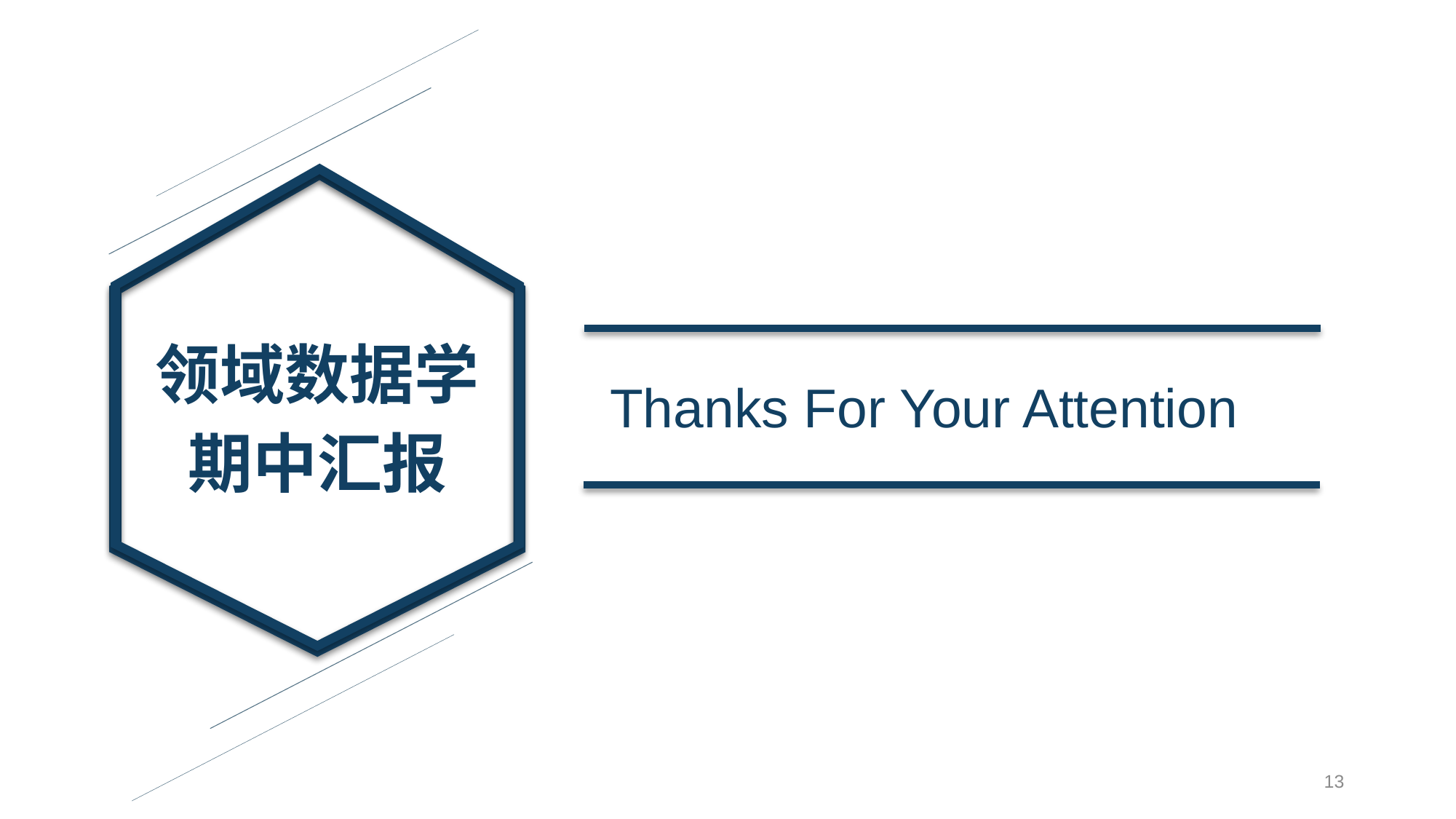

领域数据学
期中汇报
Thanks For Your Attention
13